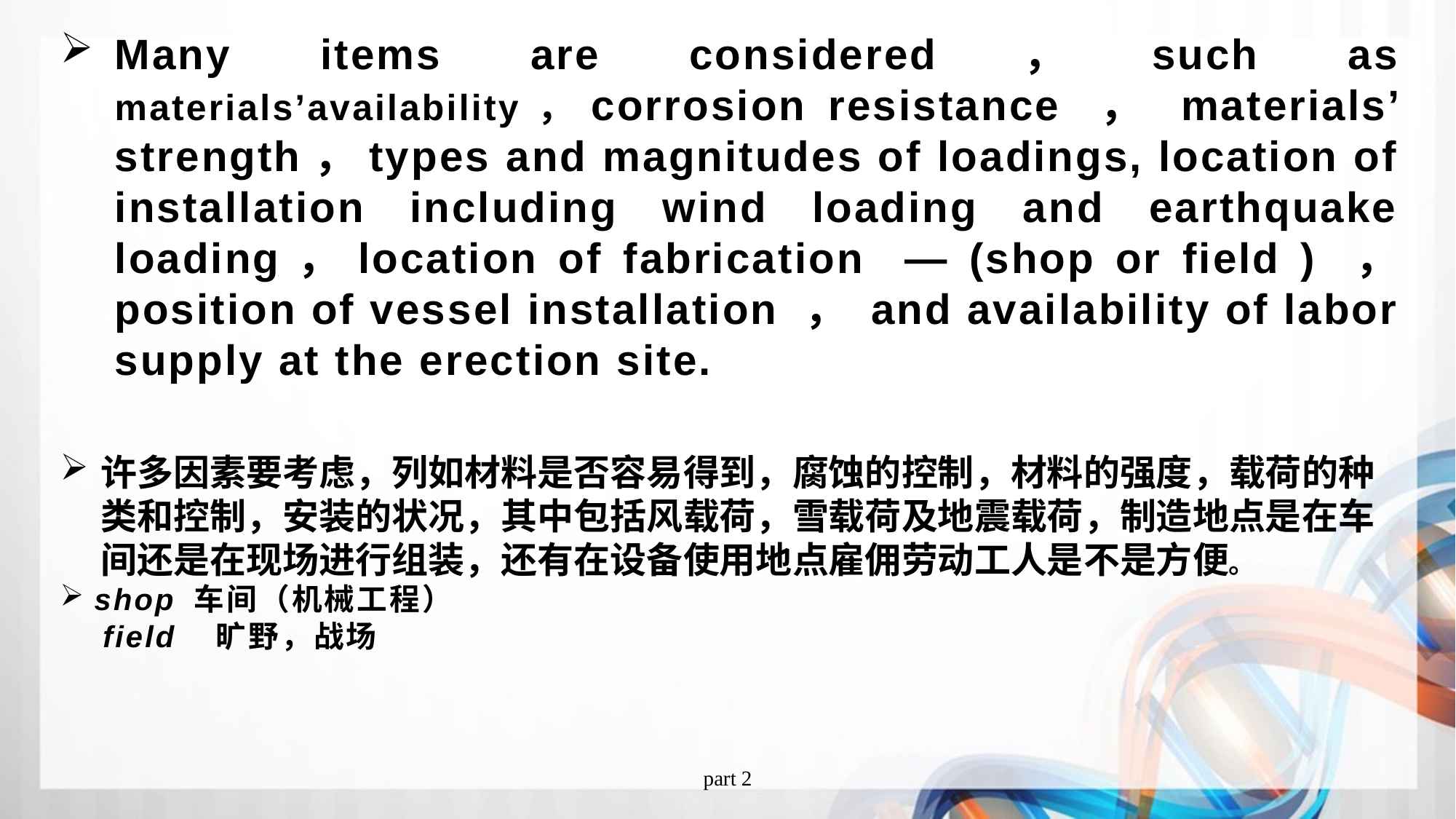

Many items are considered，such as materials’availability，corrosion resistance ， materials’ strength，types and magnitudes of loadings, location of installation including wind loading and earthquake loading，location of fabrication  — (shop or field ) ， position of vessel installation ， and availability of labor supply at the erection site.

许多因素要考虑，列如材料是否容易得到，腐蚀的控制，材料的强度，载荷的种类和控制，安装的状况，其中包括风载荷，雪载荷及地震载荷，制造地点是在车间还是在现场进行组装，还有在设备使用地点雇佣劳动工人是不是方便。
shop 车间（机械工程）
    field   旷野，战场

part 2